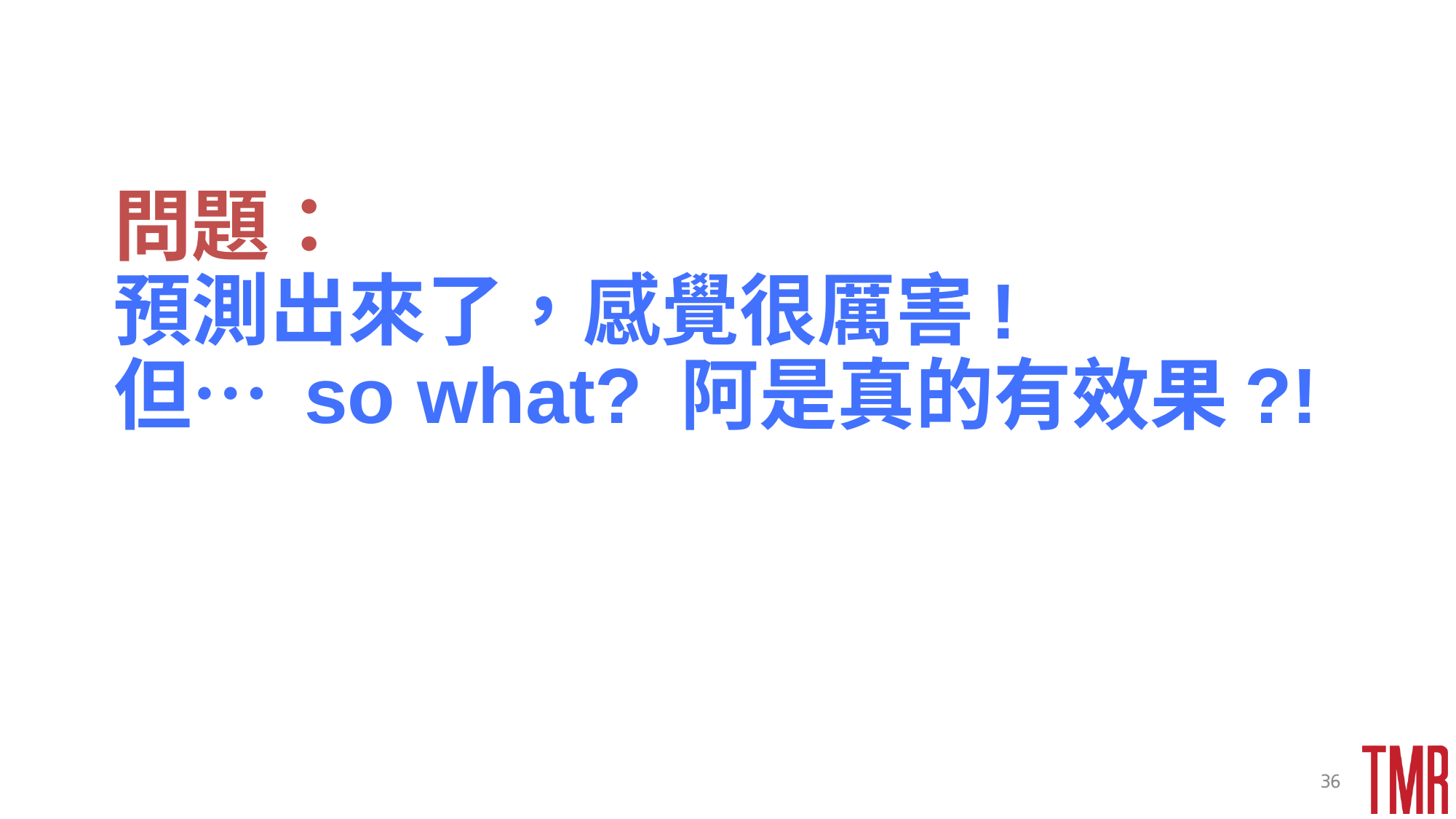

# 問題： 預測出來了，感覺很厲害! 但… so what? 阿是真的有效果?!

36